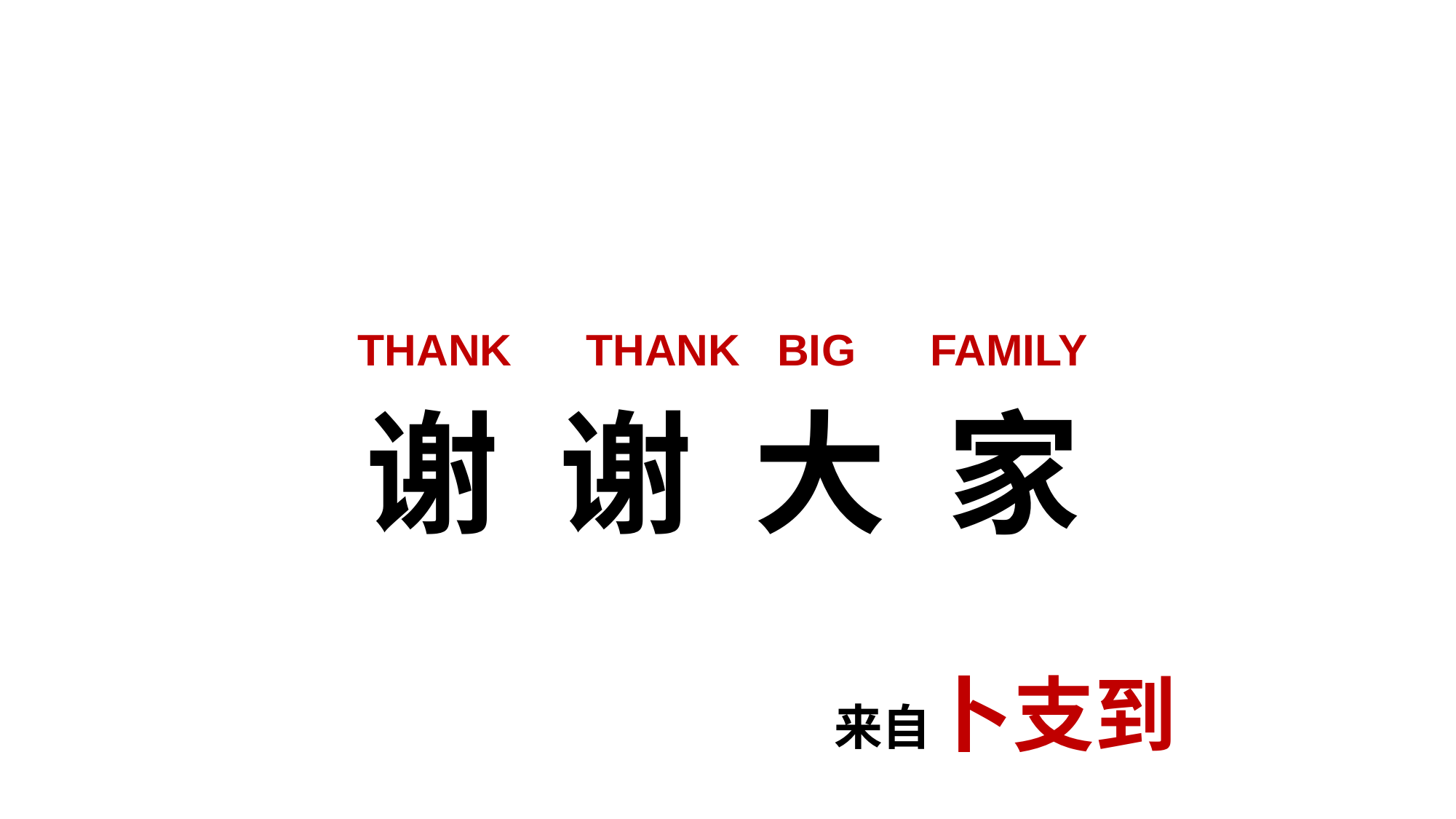

# 谢  谢  大  家
THANK      THANK   BIG      FAMILY
来自卜支到